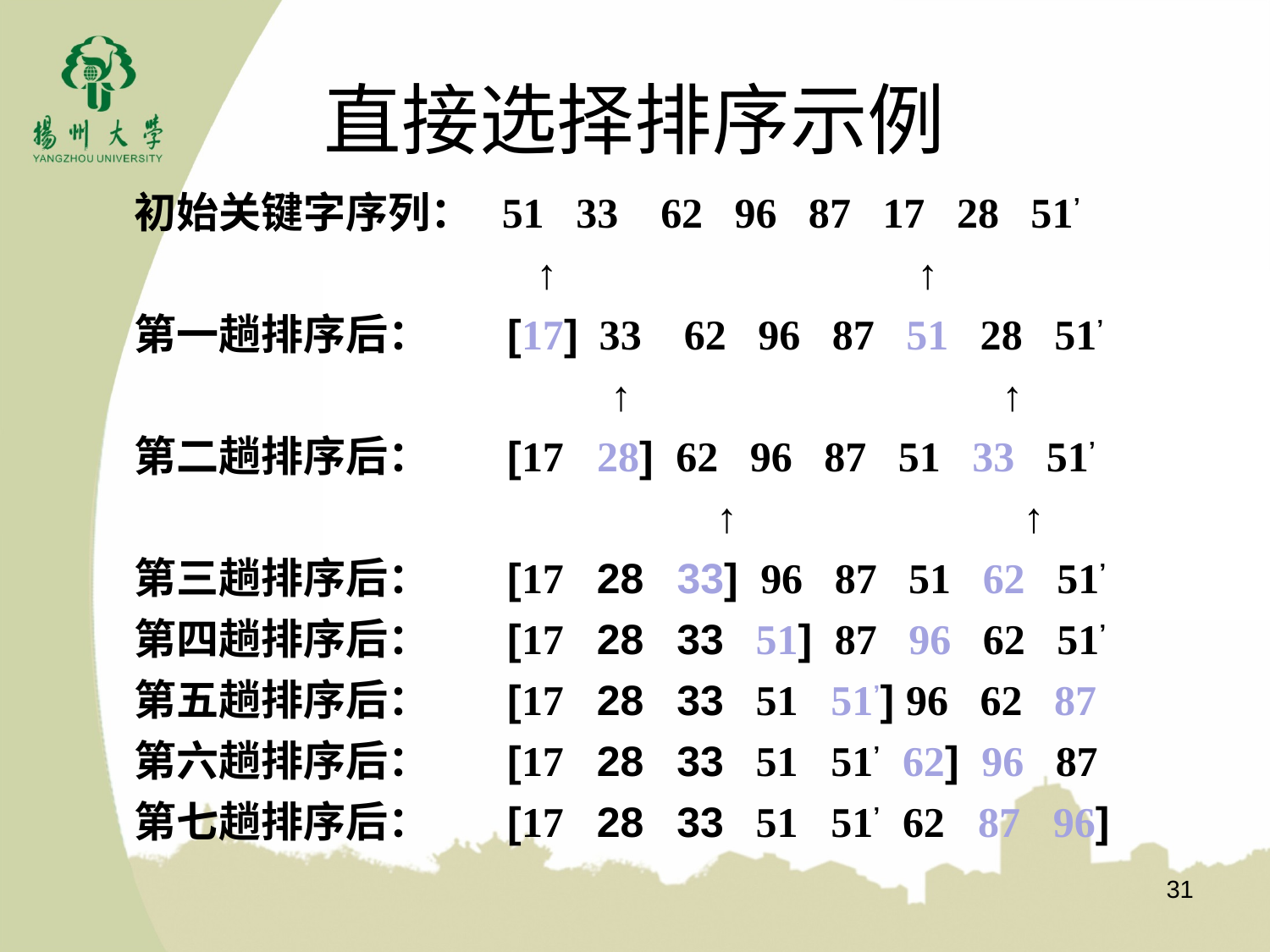

# 直接选择排序示例
初始关键字序列：  51   33    62   96   87   17   28   51’
                                      ↑                                  ↑
第一趟排序后：       [17]  33    62   96   87   51   28   51’
                                             ↑                                   ↑
第二趟排序后：       [17   28]  62   96   87   51   33   51’
                                                       ↑                           ↑
第三趟排序后：       [17   28   33]  96   87   51   62   51’
第四趟排序后：       [17   28   33   51]  87   96   62   51’
第五趟排序后：       [17   28   33   51   51’] 96   62   87
第六趟排序后：       [17   28   33   51   51’  62]  96   87
第七趟排序后：       [17   28   33   51   51’  62   87   96]
31